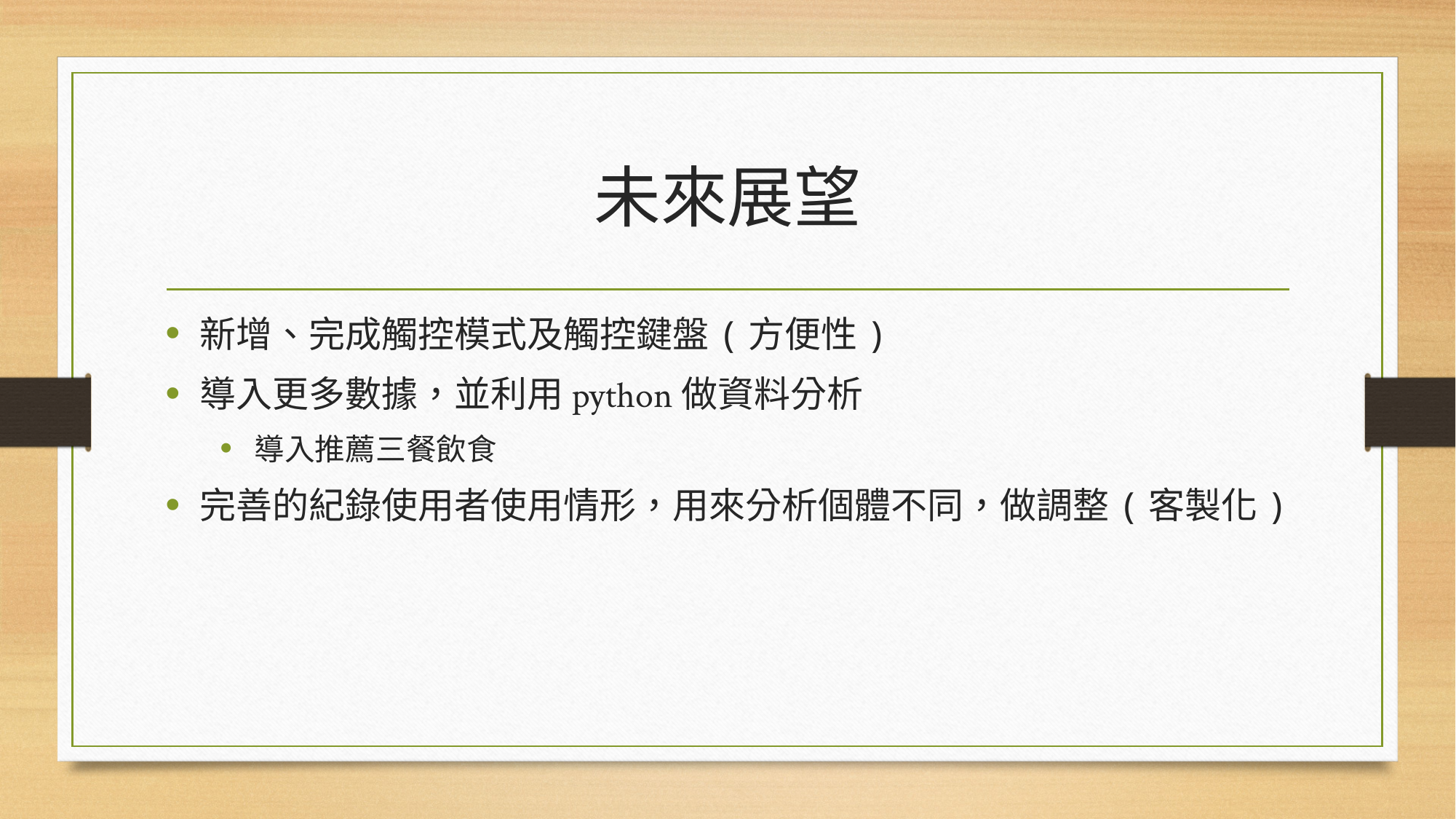

# 未來展望
新增、完成觸控模式及觸控鍵盤(方便性)
導入更多數據，並利用python做資料分析
導入推薦三餐飲食
完善的紀錄使用者使用情形，用來分析個體不同，做調整(客製化)